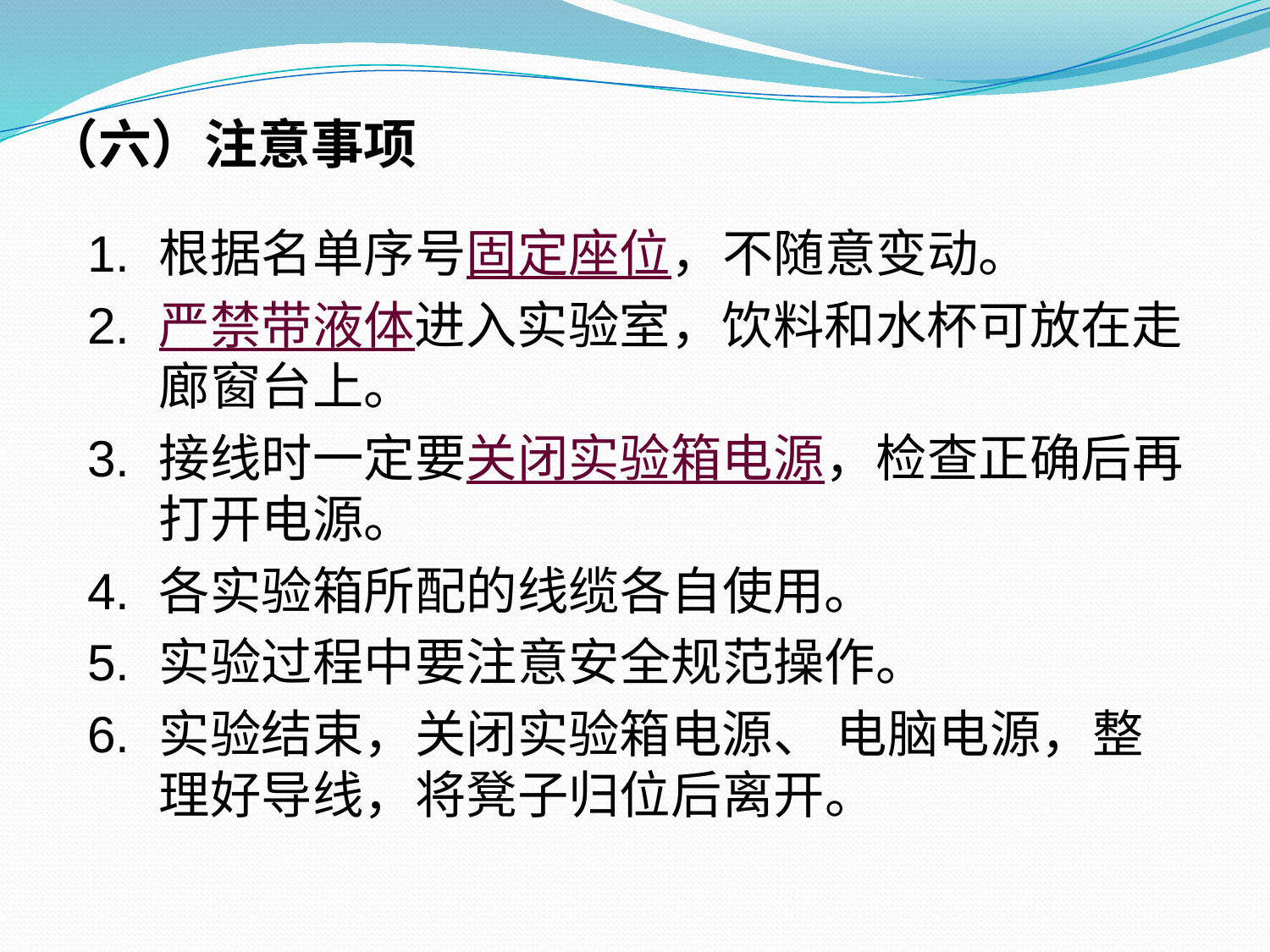

# （六）注意事项
根据名单序号固定座位，不随意变动。
严禁带液体进入实验室，饮料和水杯可放在走廊窗台上。
接线时一定要关闭实验箱电源，检查正确后再打开电源。
各实验箱所配的线缆各自使用。
实验过程中要注意安全规范操作。
实验结束，关闭实验箱电源、 电脑电源，整理好导线，将凳子归位后离开。